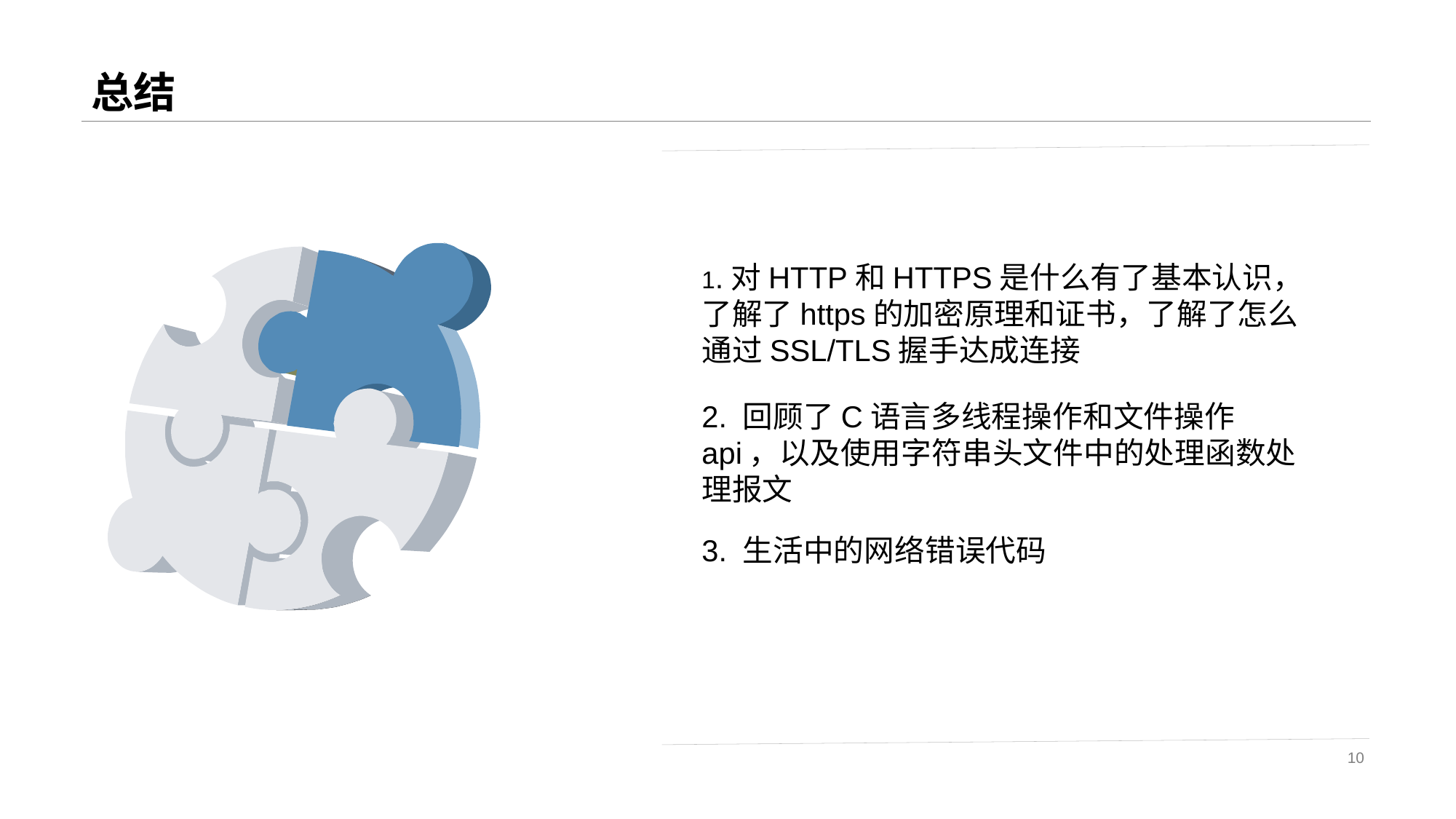

# 总结

1.对HTTP和HTTPS是什么有了基本认识，了解了https的加密原理和证书，了解了怎么通过SSL/TLS握手达成连接
2. 回顾了C语言多线程操作和文件操作api，以及使用字符串头文件中的处理函数处理报文
3. 生活中的网络错误代码
10